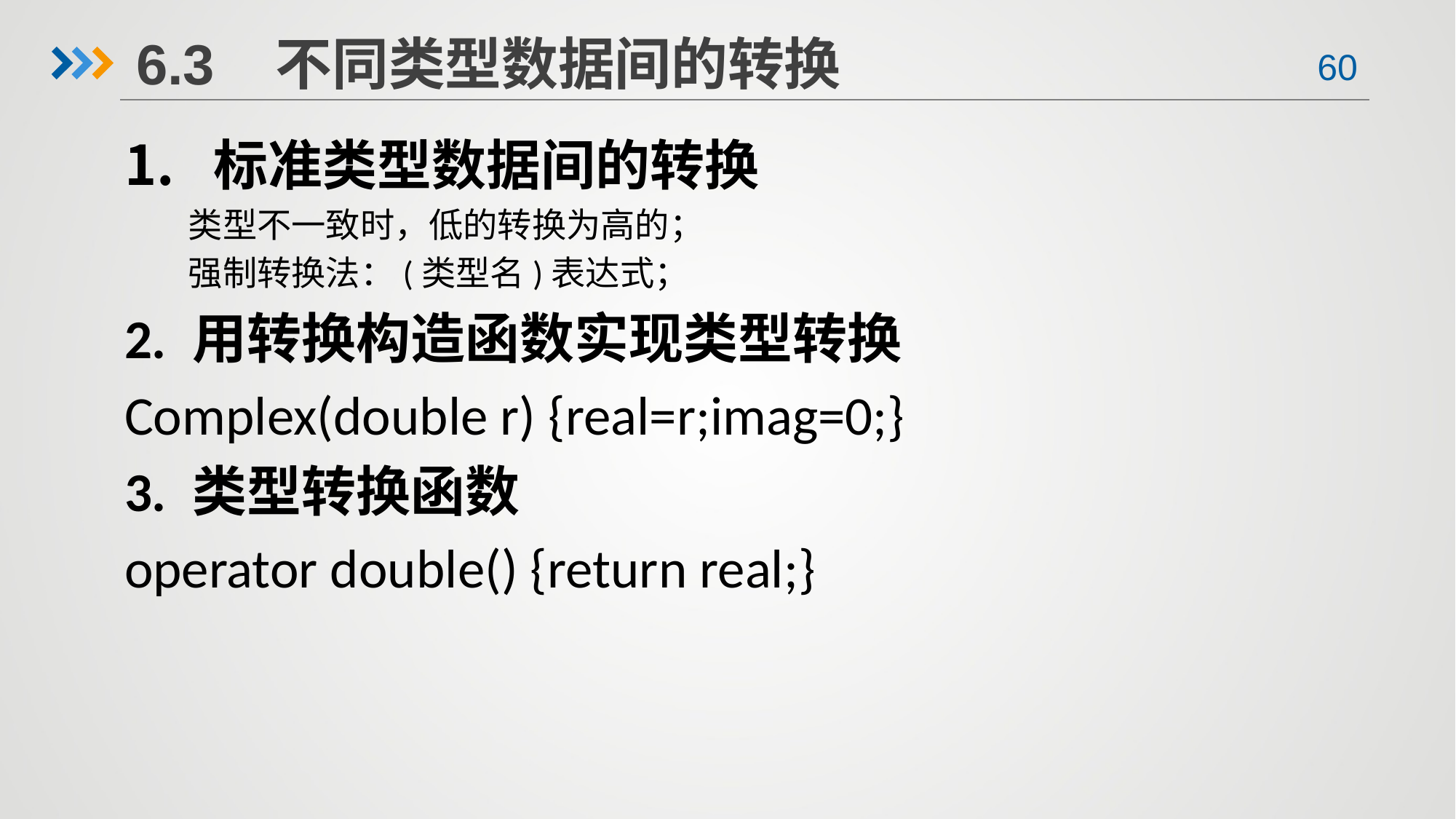

6.3   不同类型数据间的转换
标准类型数据间的转换
类型不一致时，低的转换为高的；
强制转换法：(类型名)表达式；
2. 用转换构造函数实现类型转换
Complex(double r) {real=r;imag=0;}
3. 类型转换函数
operator double() {return real;}